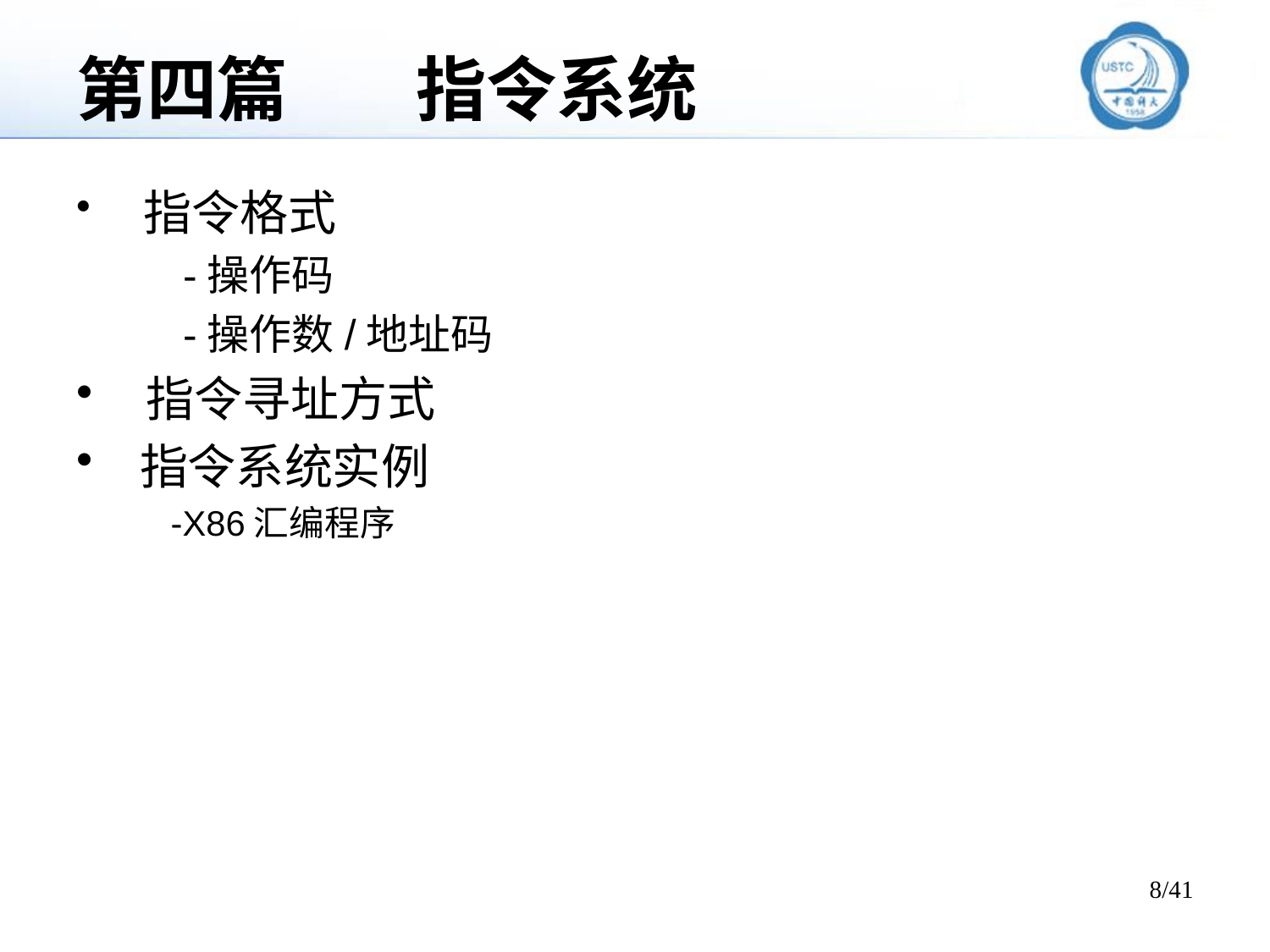

# 第四篇        指令系统
 指令格式
         -操作码
         -操作数/地址码
 指令寻址方式
指令系统实例
    -X86汇编程序
8/41